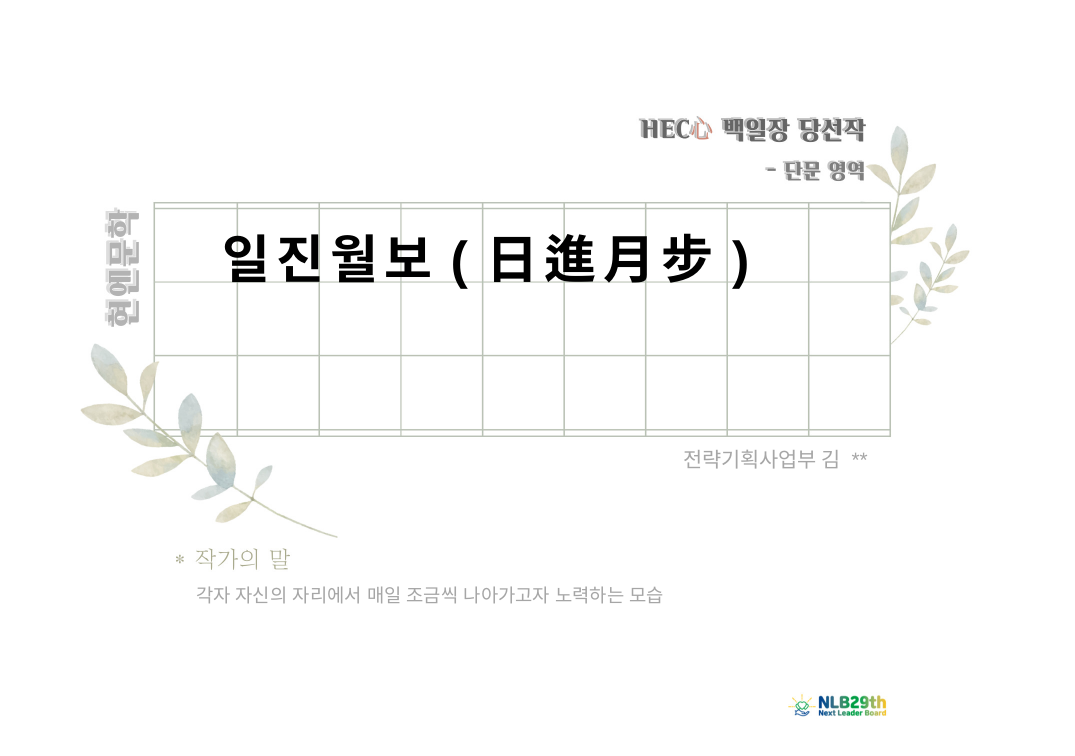

일진월보(日進月步)
전략기획사업부 김 **
각자 자신의 자리에서 매일 조금씩 나아가고자 노력하는 모습